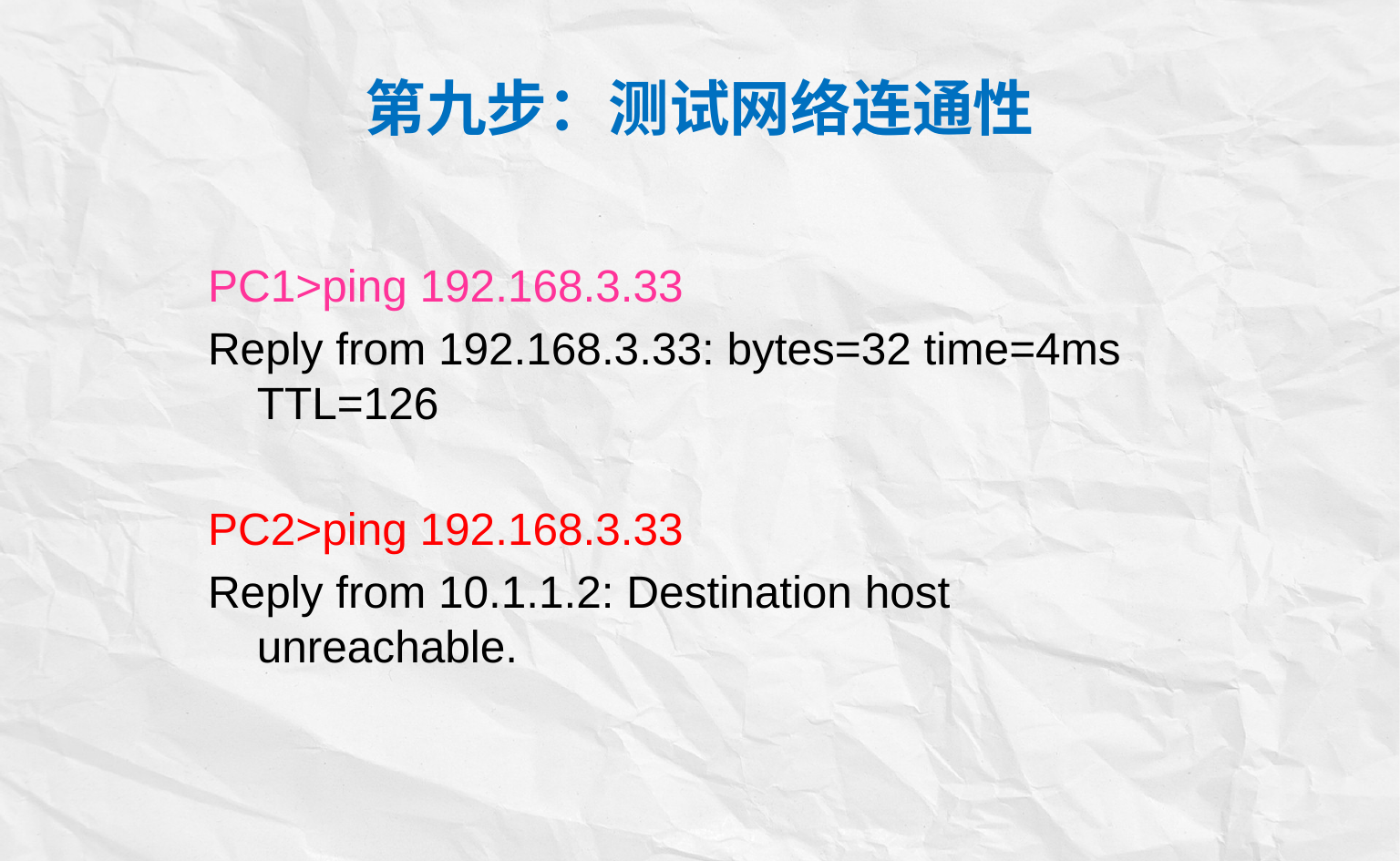

# 第九步：测试网络连通性
PC1>ping 192.168.3.33
Reply from 192.168.3.33: bytes=32 time=4ms TTL=126

PC2>ping 192.168.3.33
Reply from 10.1.1.2: Destination host unreachable.

67